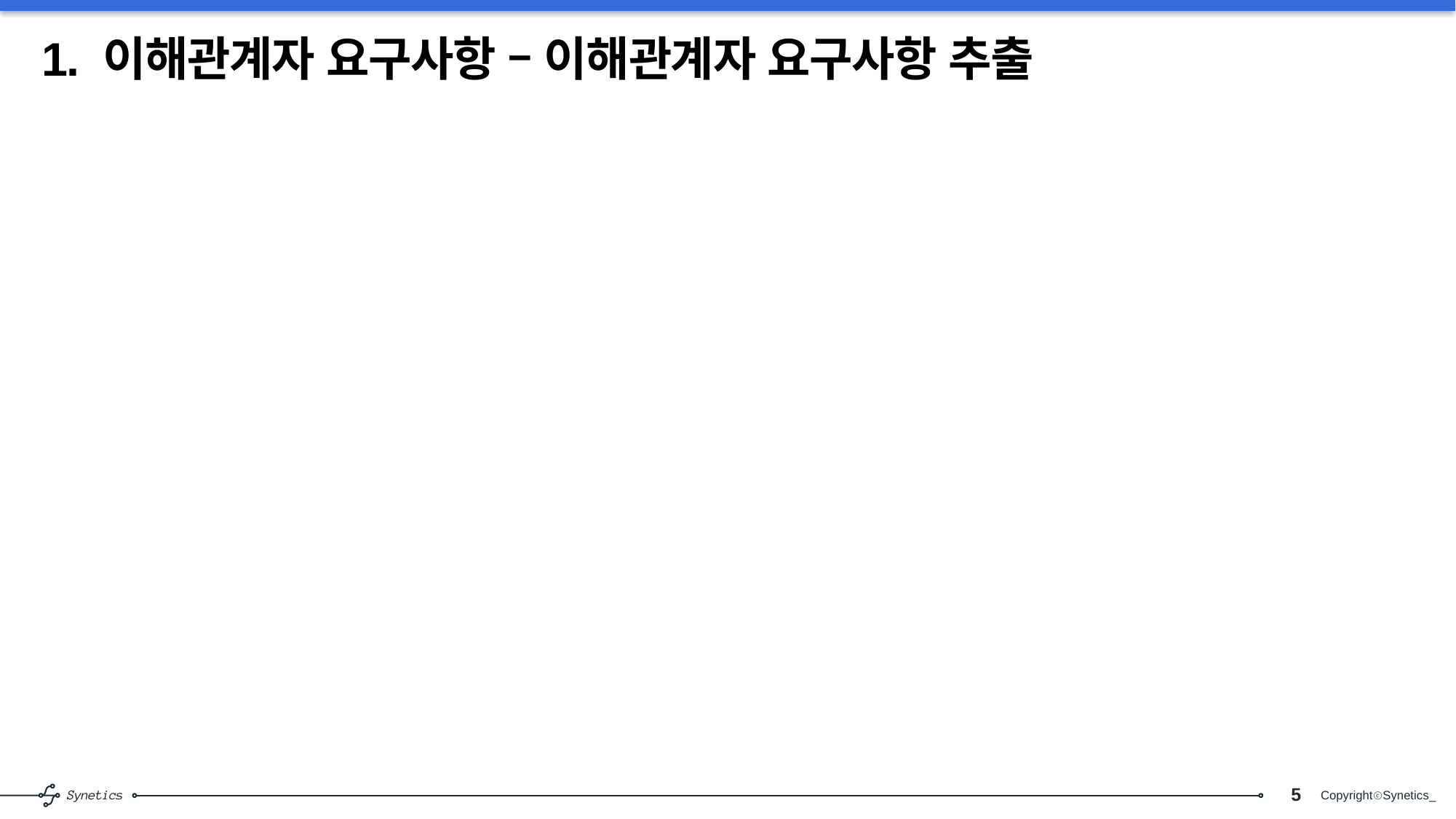

# 1. 이해관계자 요구사항 – 이해관계자 요구사항 추출